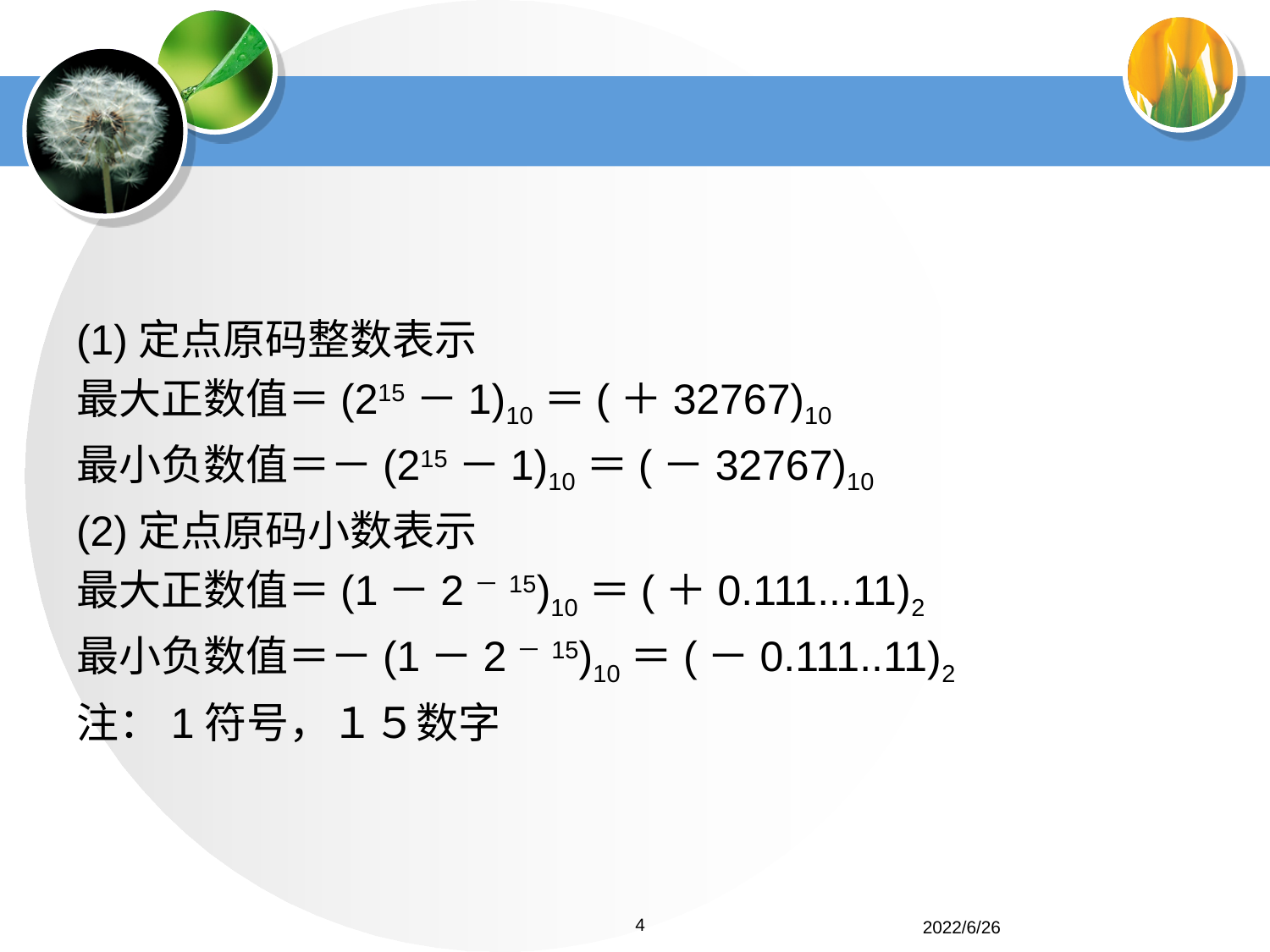

(1)定点原码整数表示
最大正数值＝(215－1)10＝(＋32767)10
最小负数值＝－(215－1)10＝(－32767)10
(2)定点原码小数表示
最大正数值＝(1－2－15)10＝(＋0.111...11)2
最小负数值＝－(1－2－15)10＝(－0.111..11)2
注：1符号，１５数字
4
2022/6/26